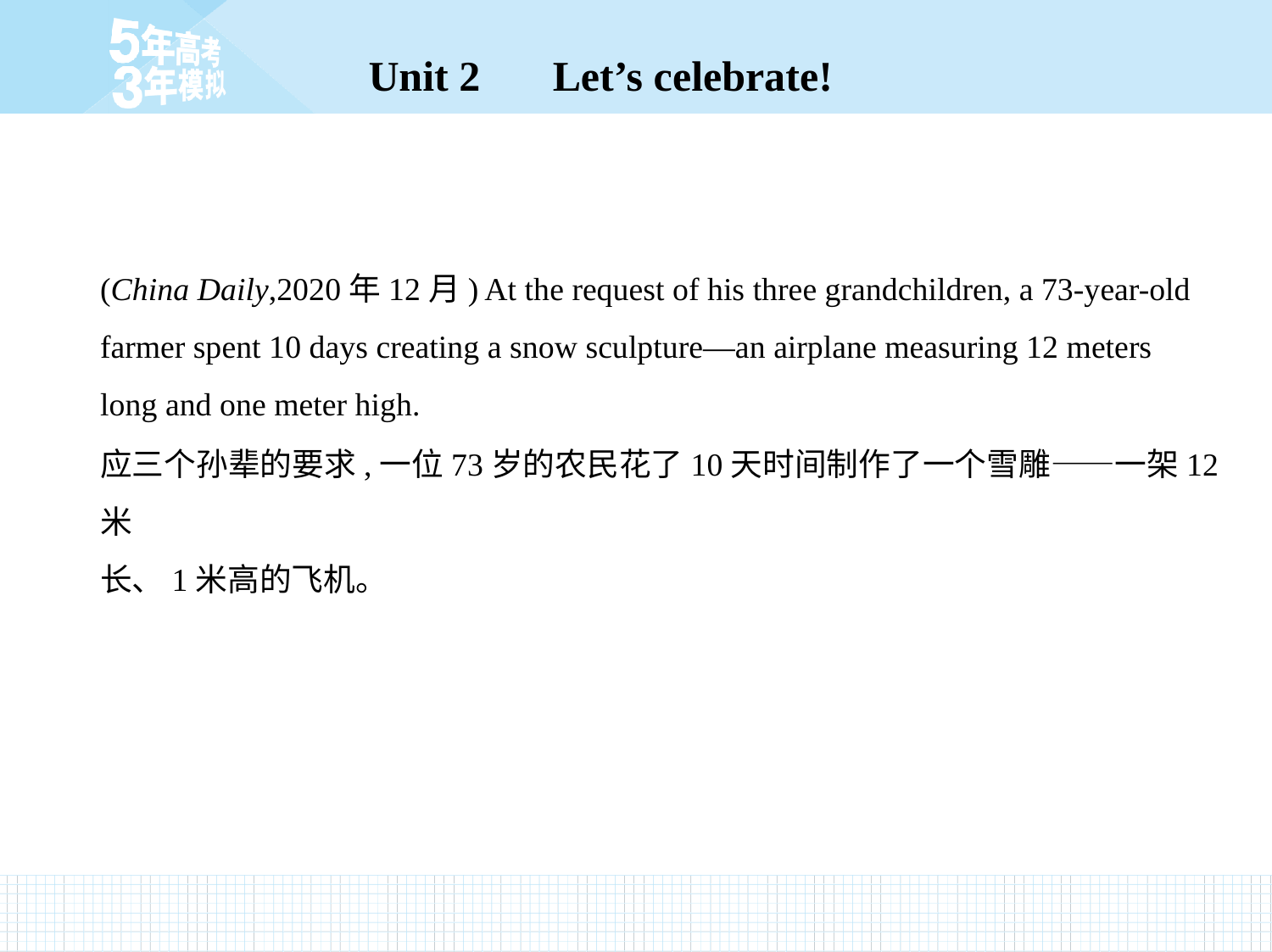

(China Daily,2020年12月) At the request of his three grandchildren, a 73-year-old
farmer spent 10 days creating a snow sculpture—an airplane measuring 12 meters
long and one meter high.
应三个孙辈的要求,一位73岁的农民花了10天时间制作了一个雪雕——一架12米
长、1米高的飞机。